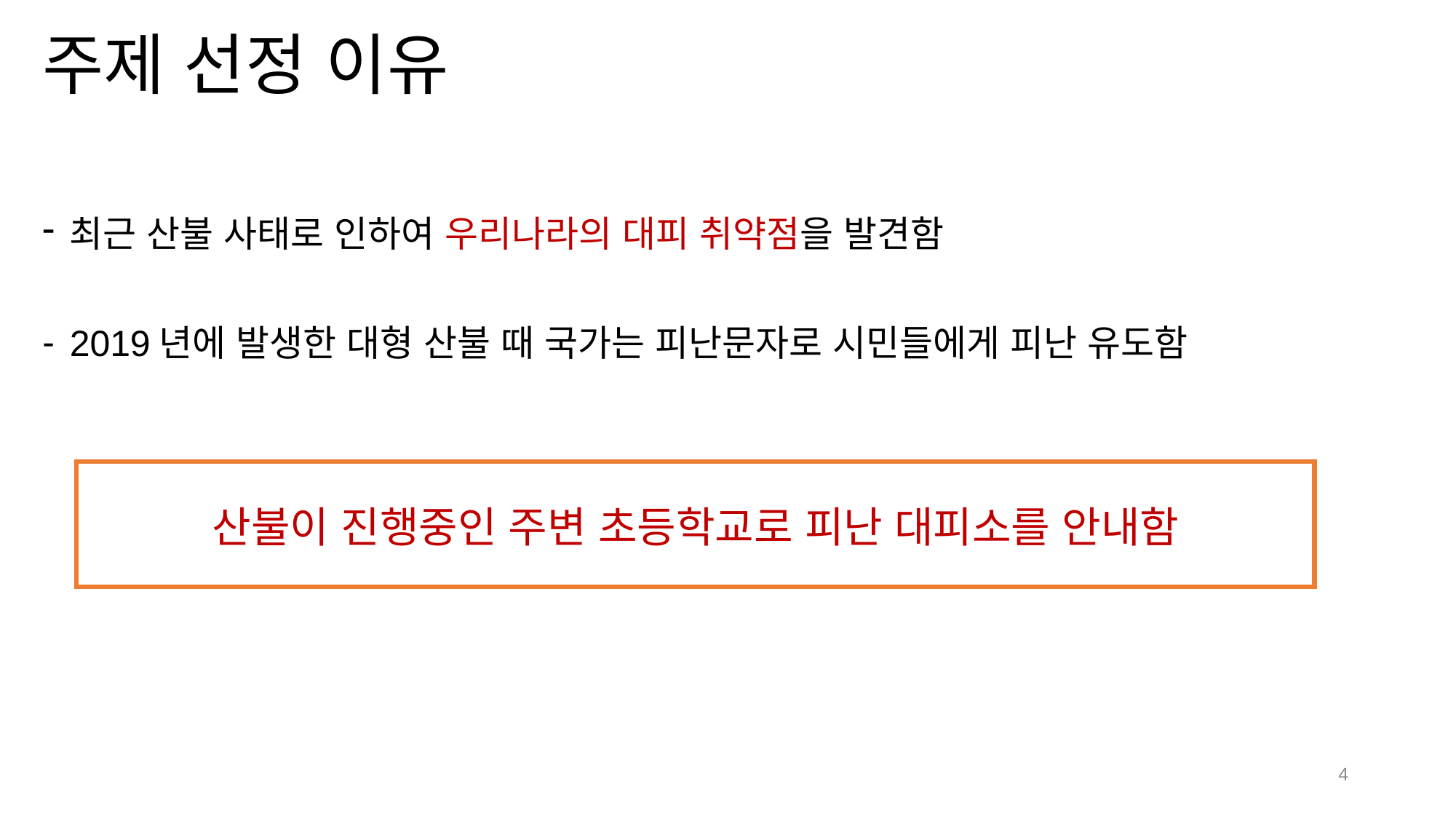

# 주제 선정 이유
최근 산불 사태로 인하여 우리나라의 대피 취약점을 발견함

2019년에 발생한 대형 산불 때 국가는 피난문자로 시민들에게 피난 유도함

산불이 진행중인 주변 초등학교로 피난 대피소를 안내함

4